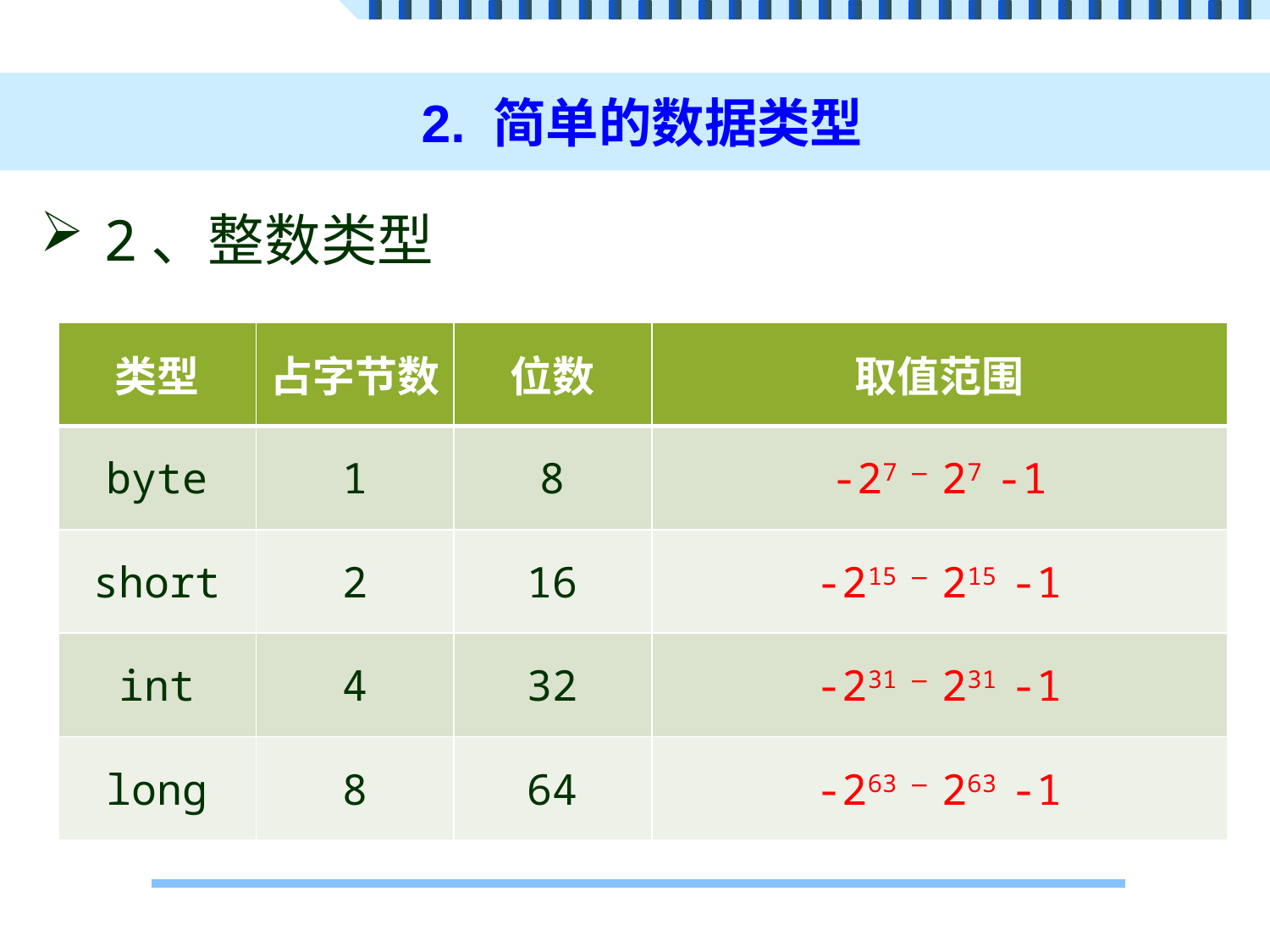

# 2. 简单的数据类型
2、整数类型
| 类型 | 占字节数 | 位数 | 取值范围 |
| --- | --- | --- | --- |
| byte | 1 | 8 | -27 — 27 -1 |
| short | 2 | 16 | -215 — 215 -1 |
| int | 4 | 32 | -231 — 231 -1 |
| long | 8 | 64 | -263 — 263 -1 |